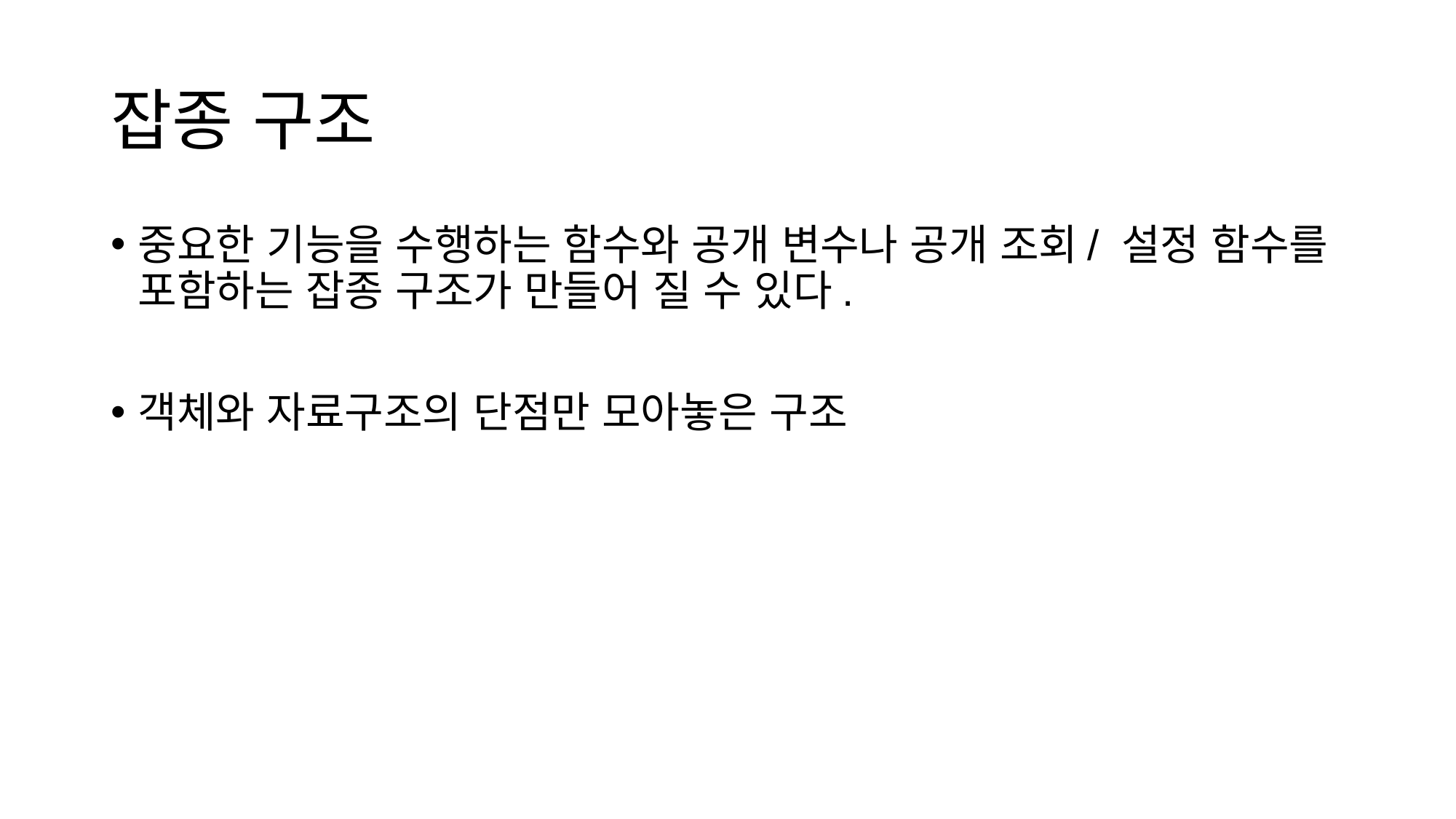

# 잡종 구조
중요한 기능을 수행하는 함수와 공개 변수나 공개 조회/ 설정 함수를 포함하는 잡종 구조가 만들어 질 수 있다.

객체와 자료구조의 단점만 모아놓은 구조